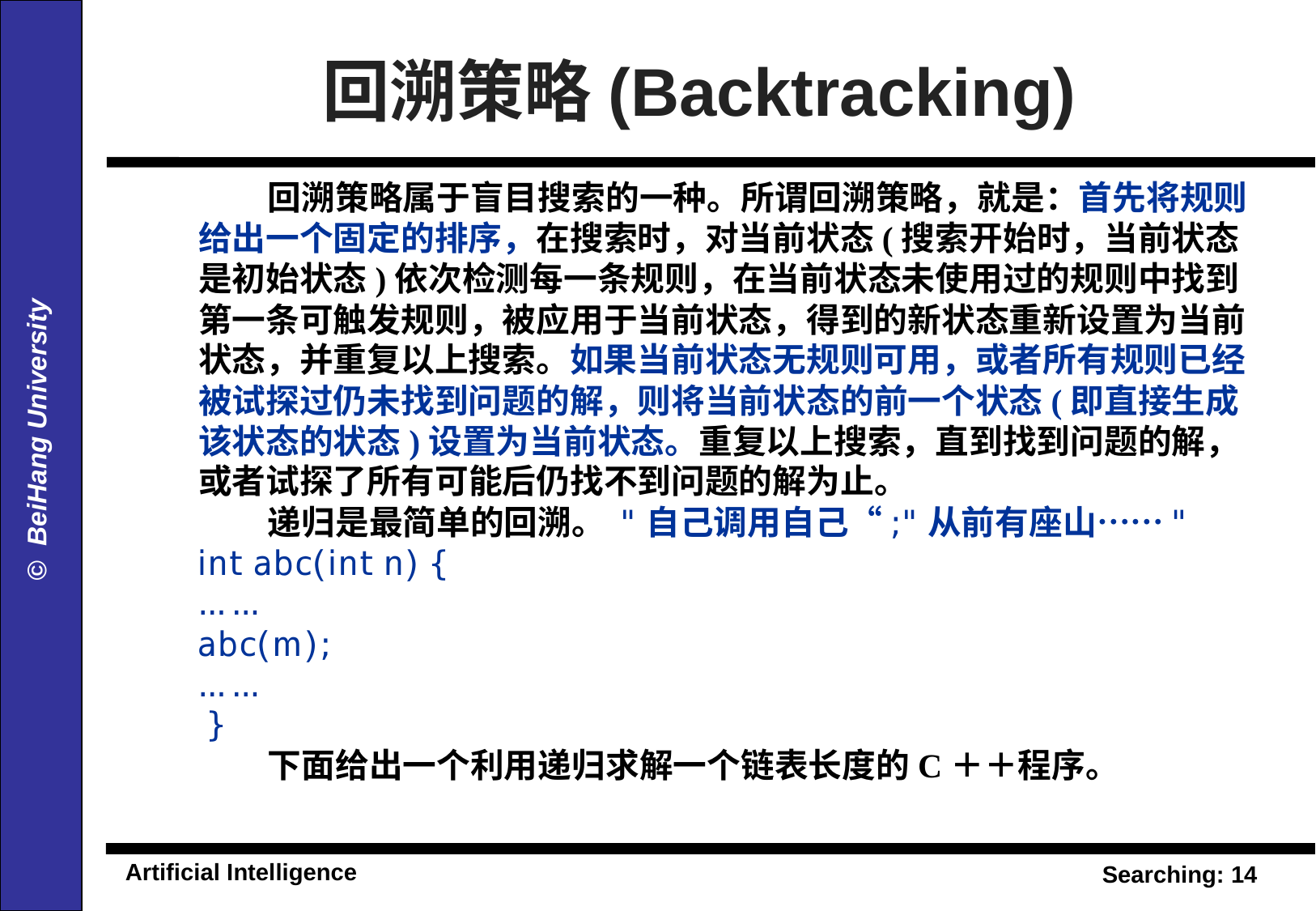

回溯策略(Backtracking)
        回溯策略属于盲目搜索的一种。所谓回溯策略，就是：首先将规则给出一个固定的排序，在搜索时，对当前状态(搜索开始时，当前状态是初始状态)依次检测每一条规则，在当前状态未使用过的规则中找到第一条可触发规则，被应用于当前状态，得到的新状态重新设置为当前状态，并重复以上搜索。如果当前状态无规则可用，或者所有规则已经被试探过仍未找到问题的解，则将当前状态的前一个状态(即直接生成该状态的状态)设置为当前状态。重复以上搜索，直到找到问题的解，或者试探了所有可能后仍找不到问题的解为止。
        递归是最简单的回溯。 "自己调用自己“;"从前有座山……"
int abc(int n) {
……
abc(m);
……
 }
        下面给出一个利用递归求解一个链表长度的C＋＋程序。